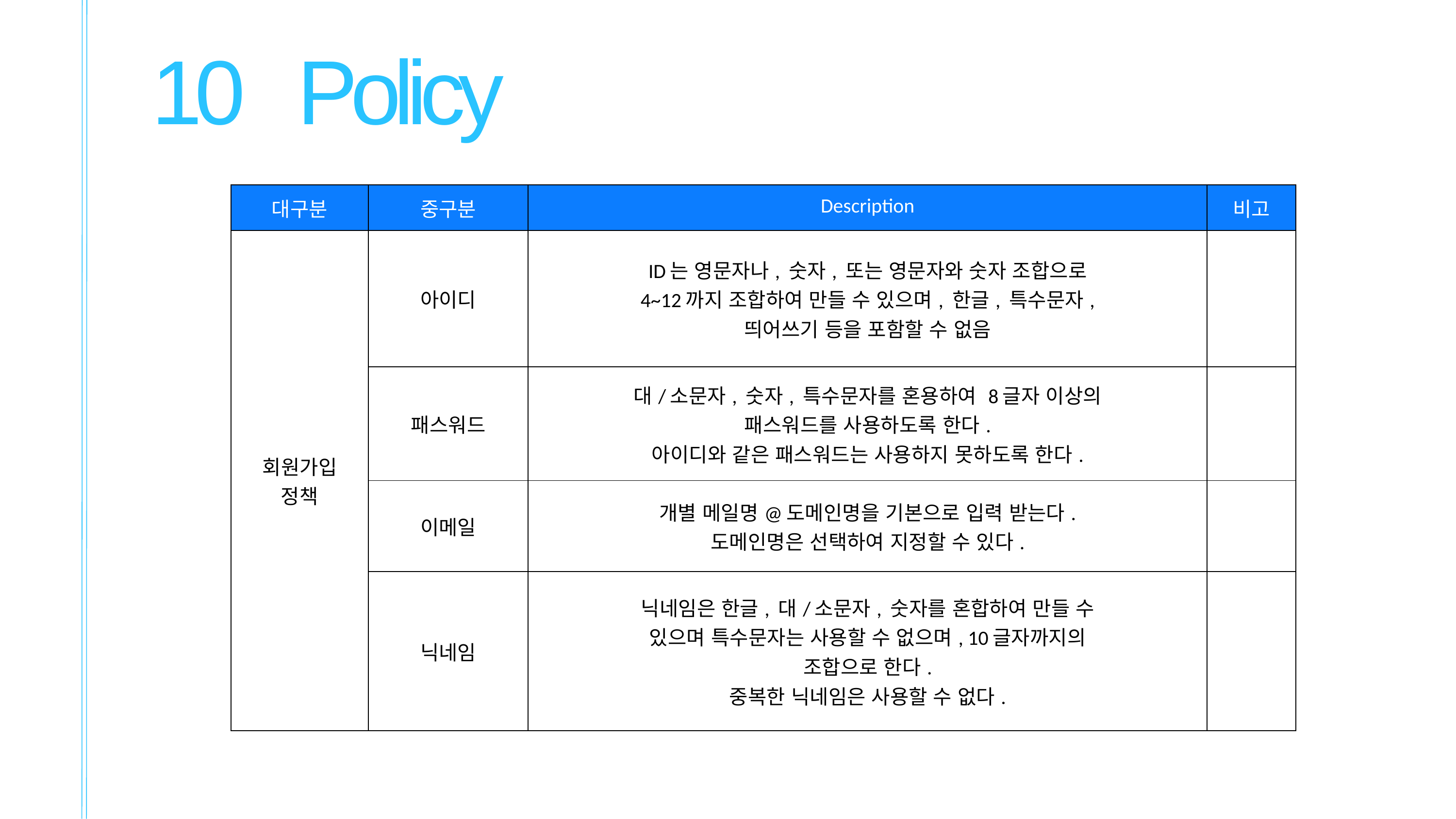

10	Policy
| 대구분 | 중구분 | Description | 비고 |
| --- | --- | --- | --- |
| 회원가입 정책 | 아이디 | ID는 영문자나, 숫자, 또는 영문자와 숫자 조합으로 4~12까지 조합하여 만들 수 있으며, 한글, 특수문자, 띄어쓰기 등을 포함할 수 없음 |  |
|  | 패스워드 | 대/소문자, 숫자, 특수문자를 혼용하여 8글자 이상의 패스워드를 사용하도록 한다. 아이디와 같은 패스워드는 사용하지 못하도록 한다. |  |
|  | 이메일 | 개별 메일명@도메인명을 기본으로 입력 받는다. 도메인명은 선택하여 지정할 수 있다. |  |
|  | 닉네임 | 닉네임은 한글, 대/소문자, 숫자를 혼합하여 만들 수 있으며 특수문자는 사용할 수 없으며, 10글자까지의 조합으로 한다. 중복한 닉네임은 사용할 수 없다. |  |